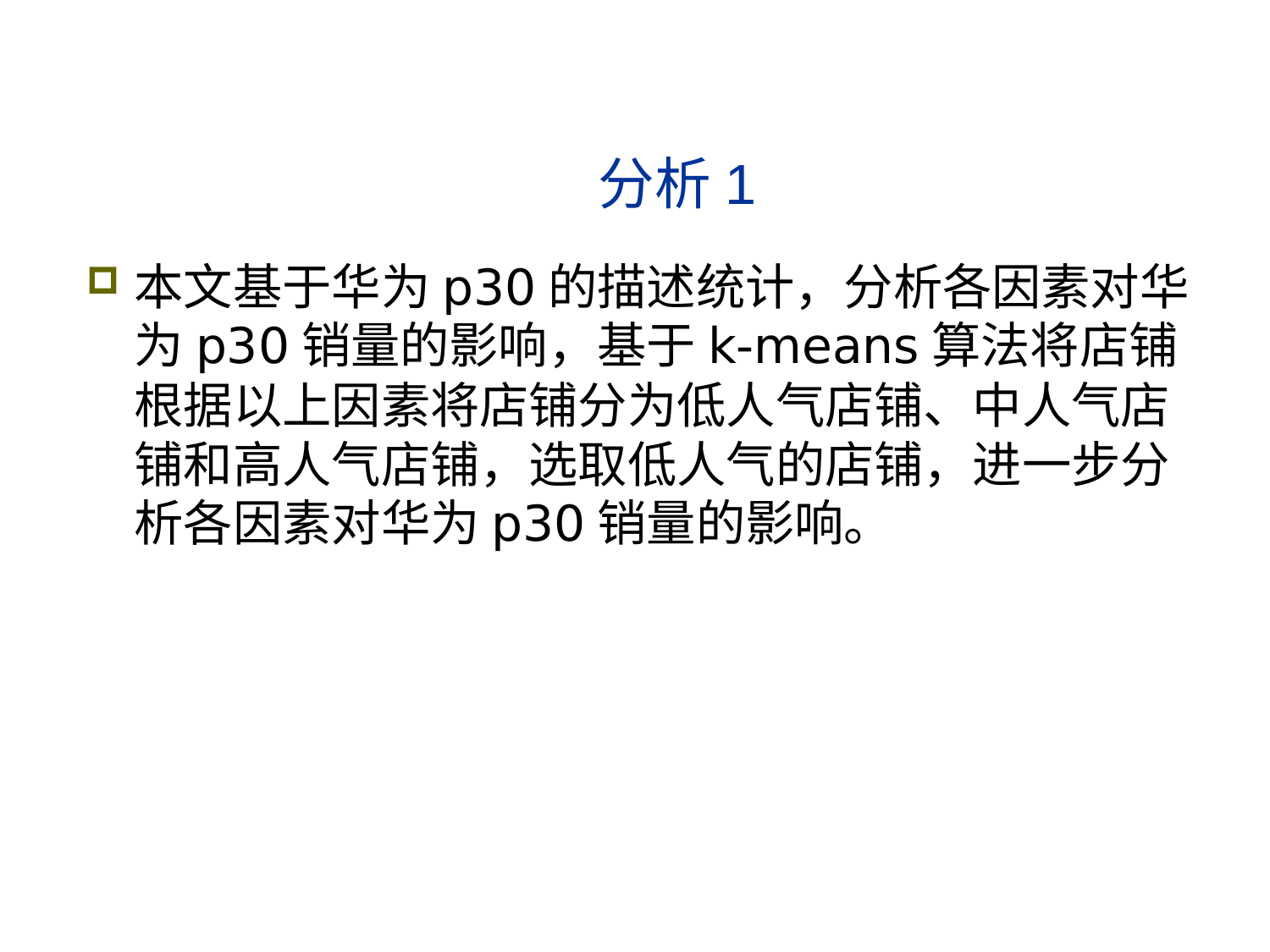

# 分析1
本文基于华为p30的描述统计，分析各因素对华为p30销量的影响，基于k-means算法将店铺根据以上因素将店铺分为低人气店铺、中人气店铺和高人气店铺，选取低人气的店铺，进一步分析各因素对华为p30销量的影响。